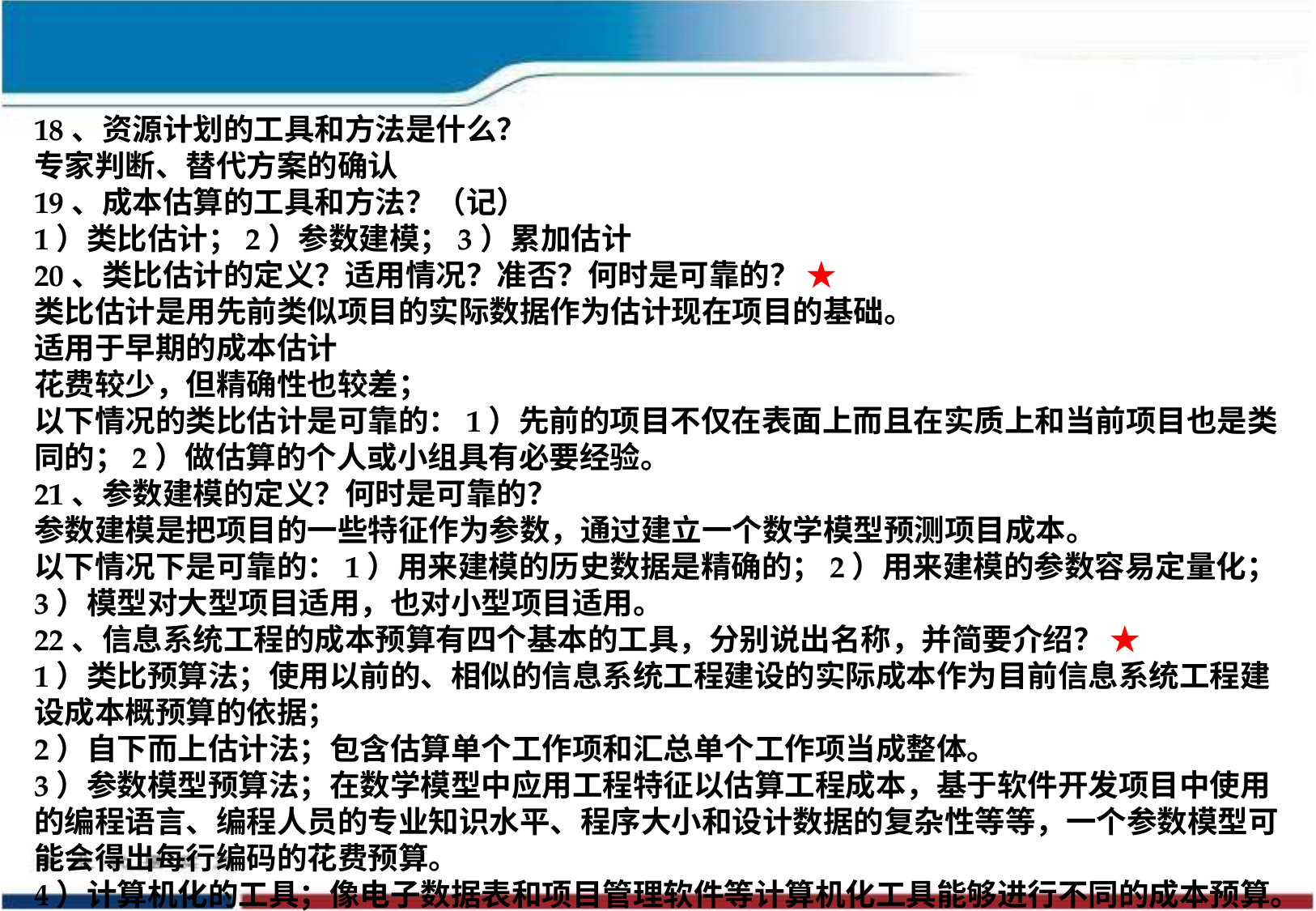

18、资源计划的工具和方法是什么？
专家判断、替代方案的确认
19、成本估算的工具和方法？（记）
1）类比估计；2）参数建模；3）累加估计
20、类比估计的定义？适用情况？准否？何时是可靠的？ ★
类比估计是用先前类似项目的实际数据作为估计现在项目的基础。
适用于早期的成本估计
花费较少，但精确性也较差；
以下情况的类比估计是可靠的：1）先前的项目不仅在表面上而且在实质上和当前项目也是类同的；2）做估算的个人或小组具有必要经验。
21、参数建模的定义？何时是可靠的？
参数建模是把项目的一些特征作为参数，通过建立一个数学模型预测项目成本。
以下情况下是可靠的：1）用来建模的历史数据是精确的；2）用来建模的参数容易定量化；3）模型对大型项目适用，也对小型项目适用。
22、信息系统工程的成本预算有四个基本的工具，分别说出名称，并简要介绍？ ★
1）类比预算法；使用以前的、相似的信息系统工程建设的实际成本作为目前信息系统工程建设成本概预算的依据；
2）自下而上估计法；包含估算单个工作项和汇总单个工作项当成整体。
3）参数模型预算法；在数学模型中应用工程特征以估算工程成本，基于软件开发项目中使用的编程语言、编程人员的专业知识水平、程序大小和设计数据的复杂性等等，一个参数模型可能会得出每行编码的花费预算。
4）计算机化的工具；像电子数据表和项目管理软件等计算机化工具能够进行不同的成本预算。